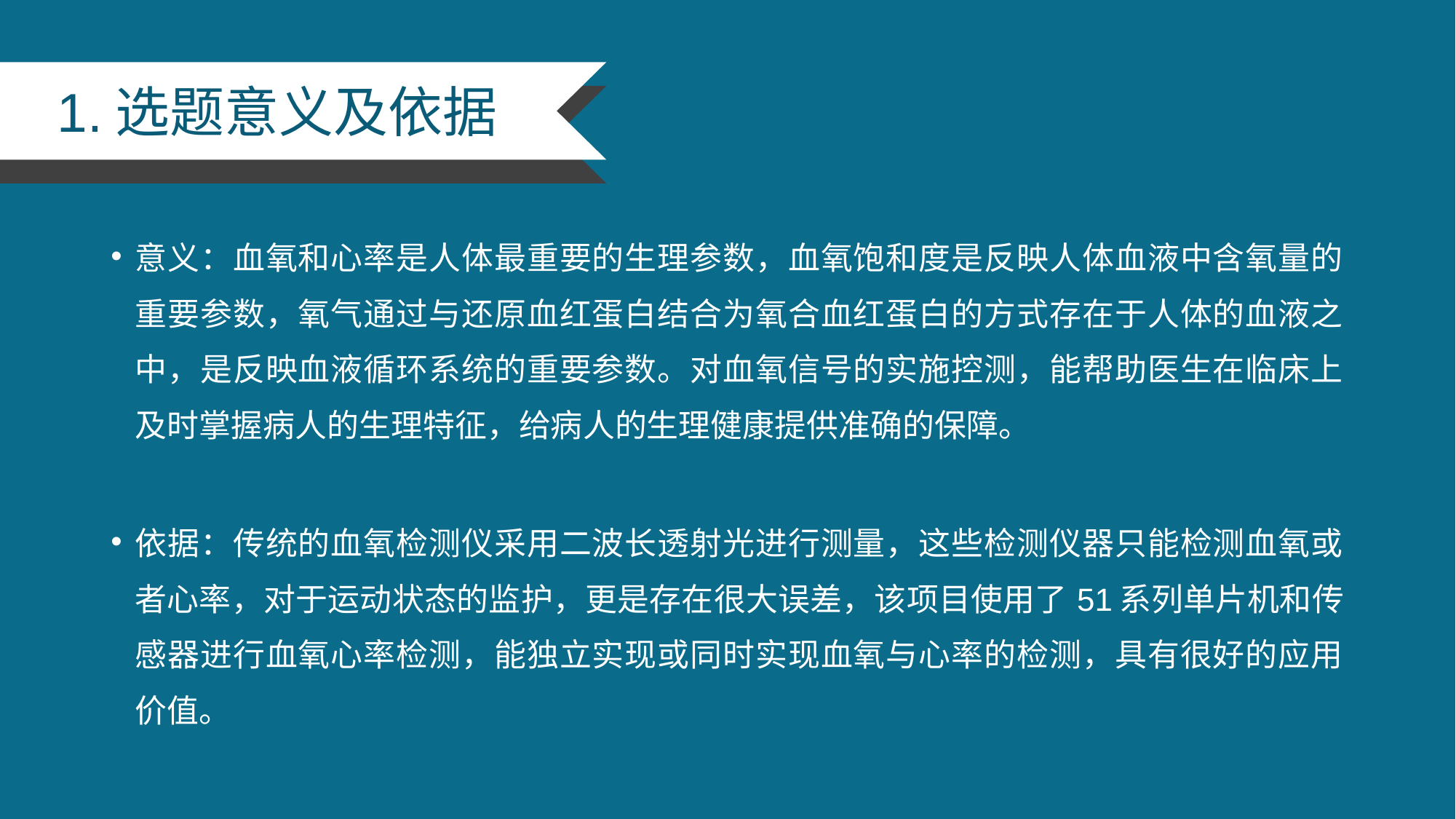

# 1.选题意义及依据
意义：血氧和心率是人体最重要的生理参数，血氧饱和度是反映人体血液中含氧量的重要参数，氧气通过与还原血红蛋白结合为氧合血红蛋白的方式存在于人体的血液之中，是反映血液循环系统的重要参数。对血氧信号的实施控测，能帮助医生在临床上及时掌握病人的生理特征，给病人的生理健康提供准确的保障。

依据：传统的血氧检测仪采用二波长透射光进行测量，这些检测仪器只能检测血氧或者心率，对于运动状态的监护，更是存在很大误差，该项目使用了51系列单片机和传感器进行血氧心率检测，能独立实现或同时实现血氧与心率的检测，具有很好的应用价值。